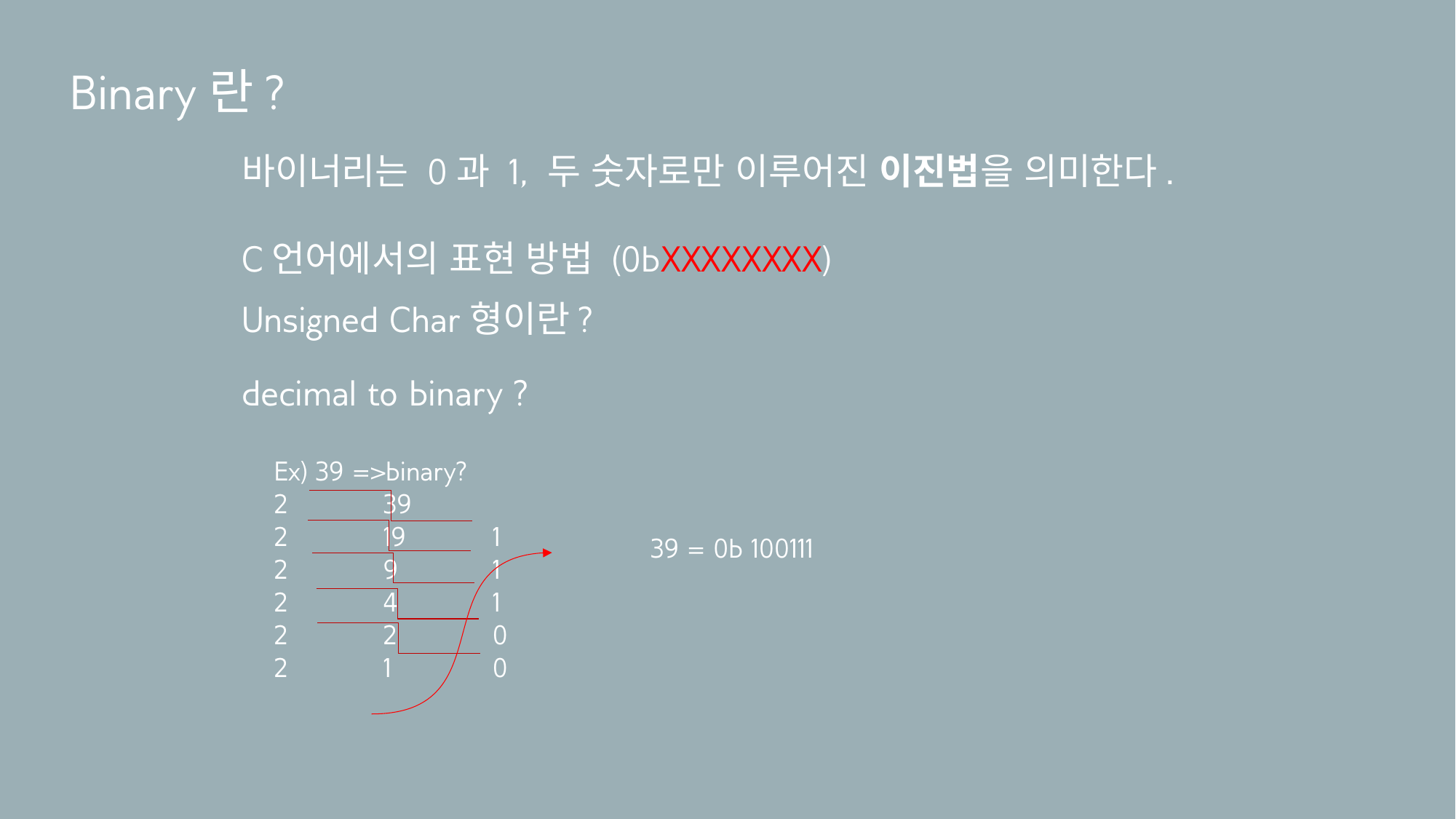

Binary란?
바이너리는 0과 1, 두 숫자로만 이루어진 이진법을 의미한다.
C언어에서의 표현 방법 (0bXXXXXXXX)
Unsigned Char형이란?
decimal to binary ?
Ex) 39 =>binary?
2	39
2	19	1
2	9	1
2	4	1
2	2	0
2	1	0
39 = 0b 100111